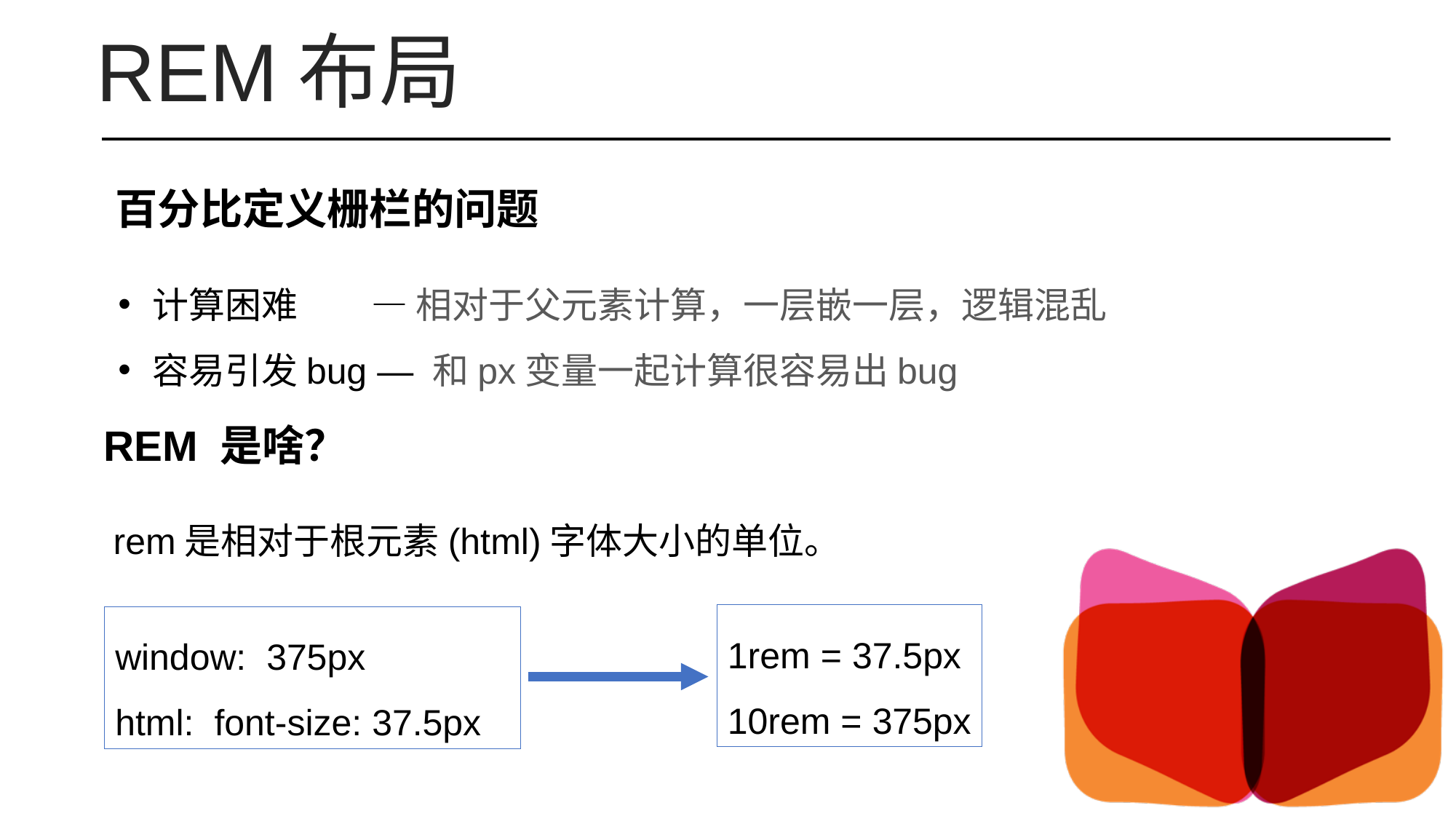

REM布局
百分比定义栅栏的问题
计算困难         — 相对于父元素计算，一层嵌一层，逻辑混乱
容易引发bug — 和px变量一起计算很容易出bug
REM 是啥？
rem是相对于根元素(html)字体大小的单位。
1rem = 37.5px
10rem = 375px
window:  375px
html:  font-size: 37.5px